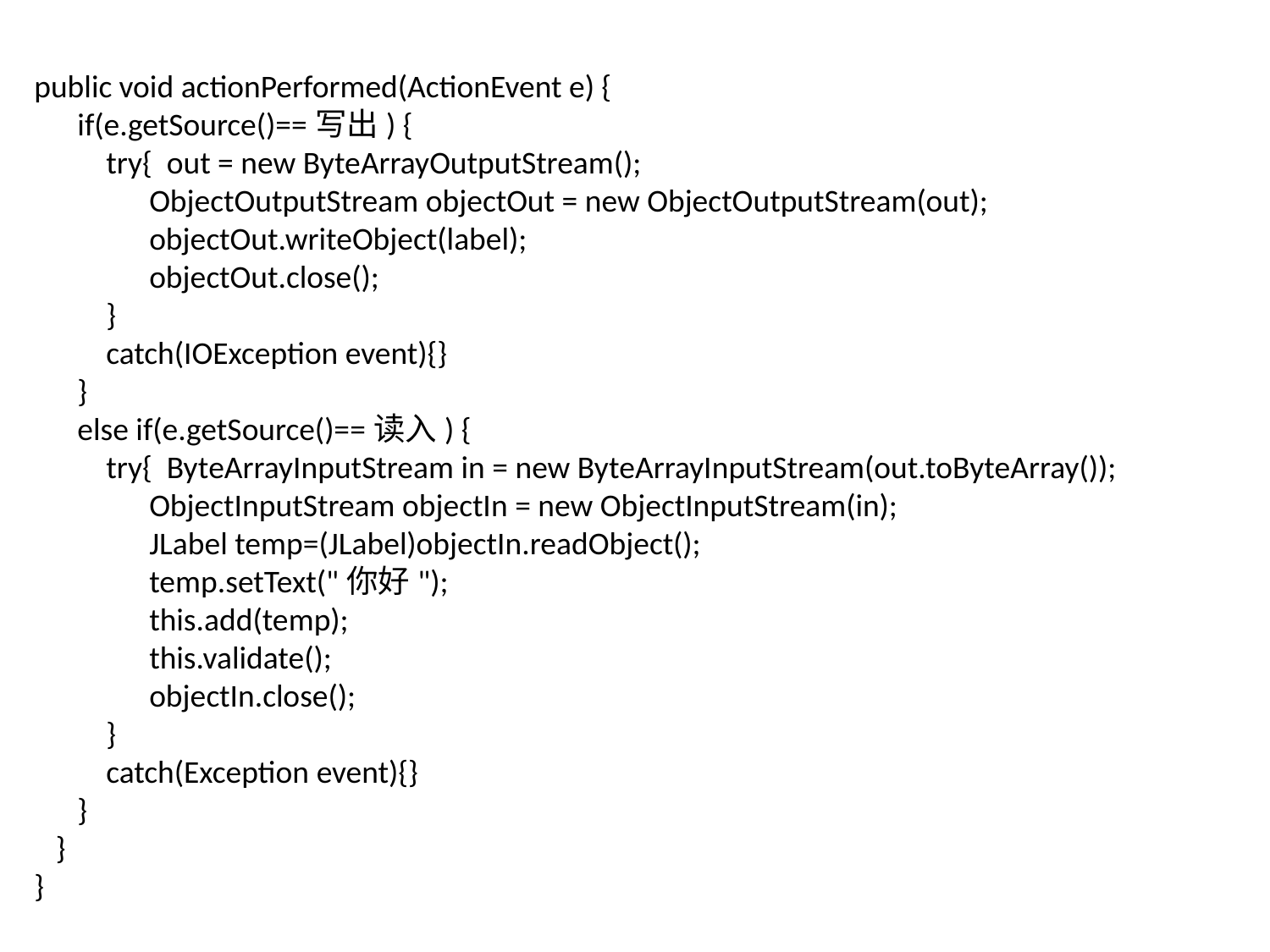

public void actionPerformed(ActionEvent e) {
      if(e.getSource()==写出) {
          try{  out = new ByteArrayOutputStream();
                ObjectOutputStream objectOut = new ObjectOutputStream(out);
                objectOut.writeObject(label);
                objectOut.close();
          }
          catch(IOException event){}
      }
      else if(e.getSource()==读入) {
          try{  ByteArrayInputStream in = new ByteArrayInputStream(out.toByteArray());
                ObjectInputStream objectIn = new ObjectInputStream(in);
                JLabel temp=(JLabel)objectIn.readObject();
                temp.setText("你好");
                this.add(temp);
                this.validate();
                objectIn.close();
          }
          catch(Exception event){}
      }
   }
}